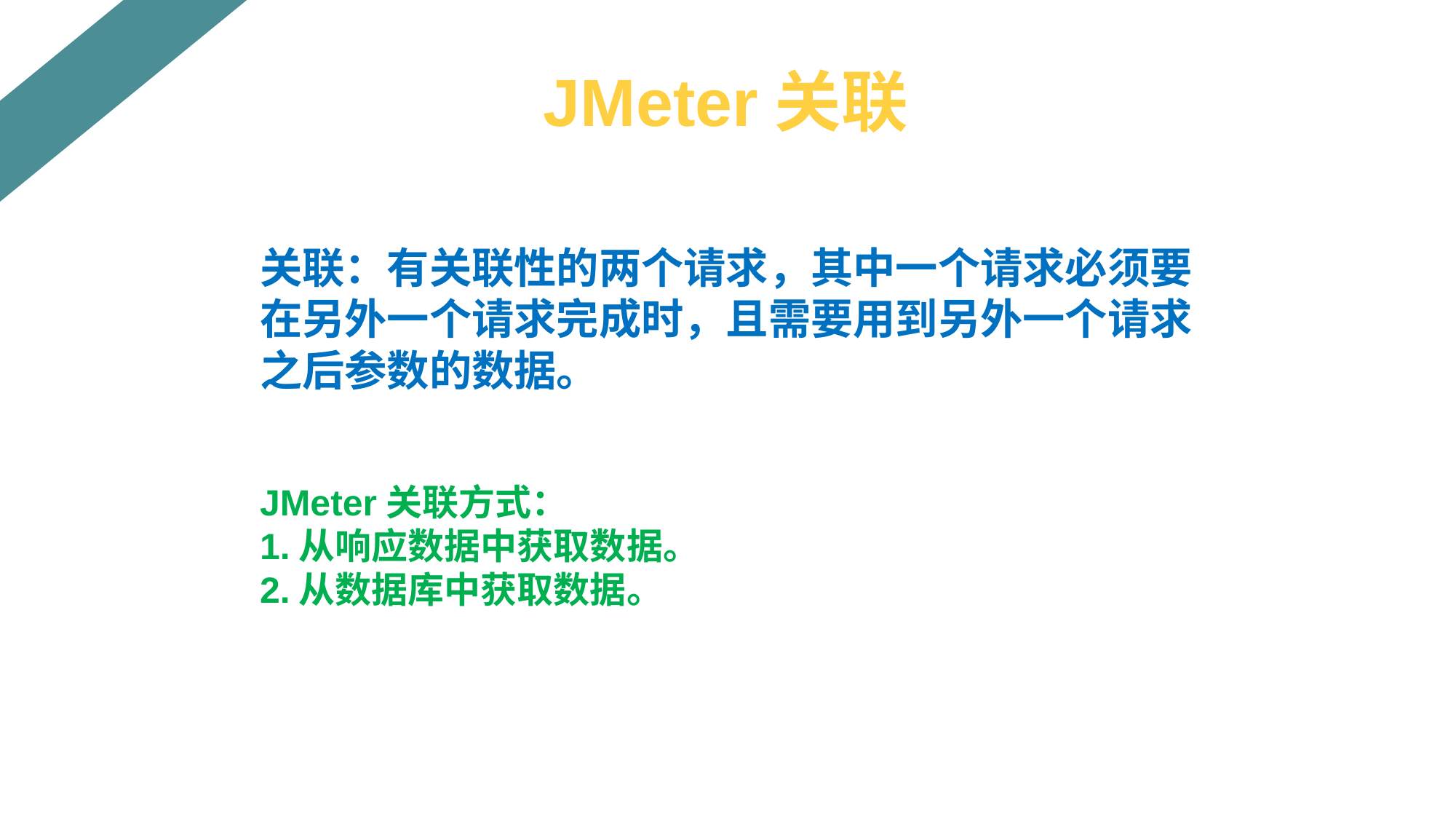

JMeter关联
关联：有关联性的两个请求，其中一个请求必须要在另外一个请求完成时，且需要用到另外一个请求之后参数的数据。
JMeter关联方式：
1.从响应数据中获取数据。
2.从数据库中获取数据。